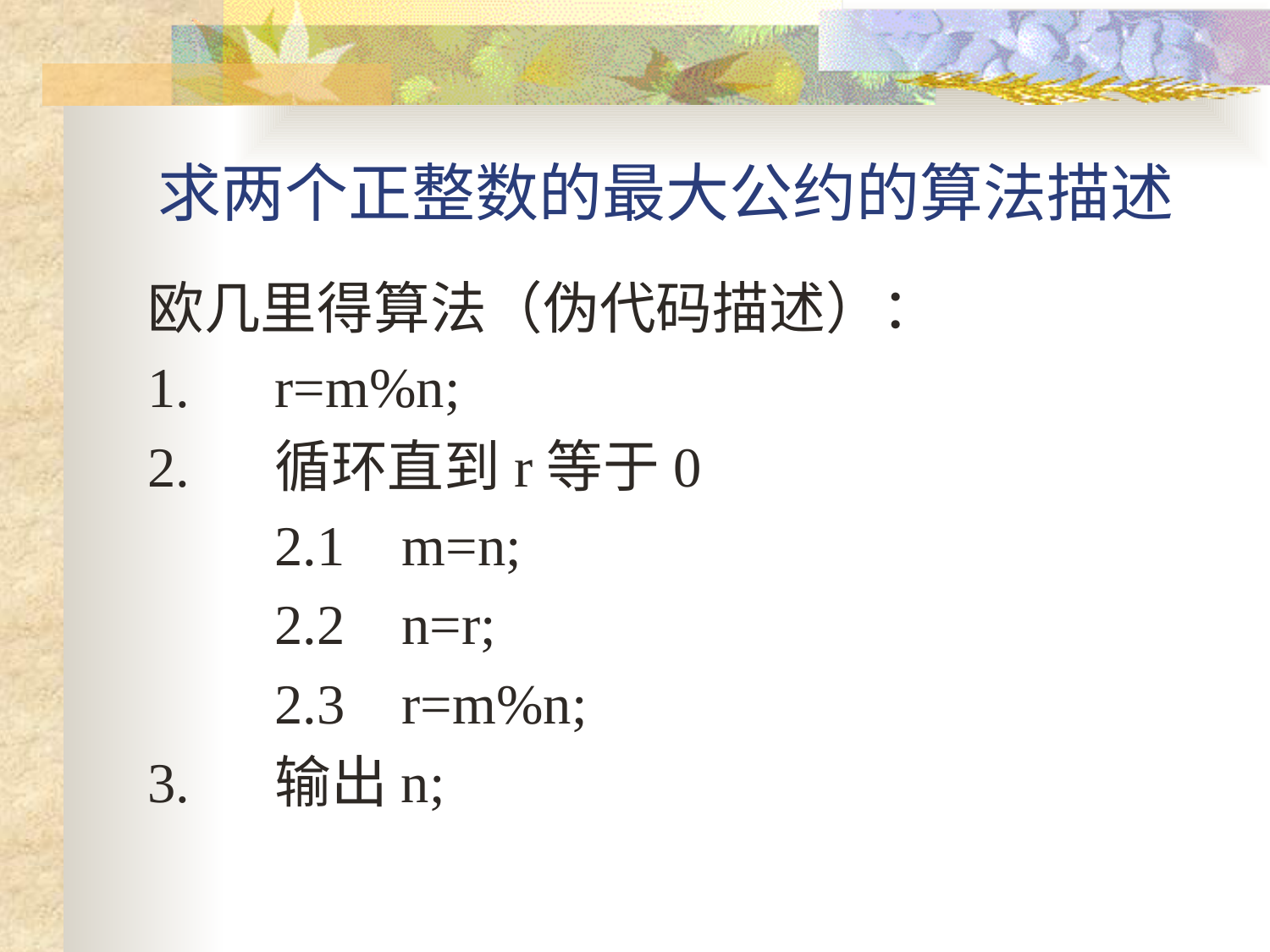

# 求两个正整数的最大公约的算法描述
欧几里得算法（伪代码描述）：
1.	r=m%n;
2.	循环直到r等于0
	2.1	m=n;
	2.2 	n=r;
	2.3  	r=m%n;
3.	输出n;